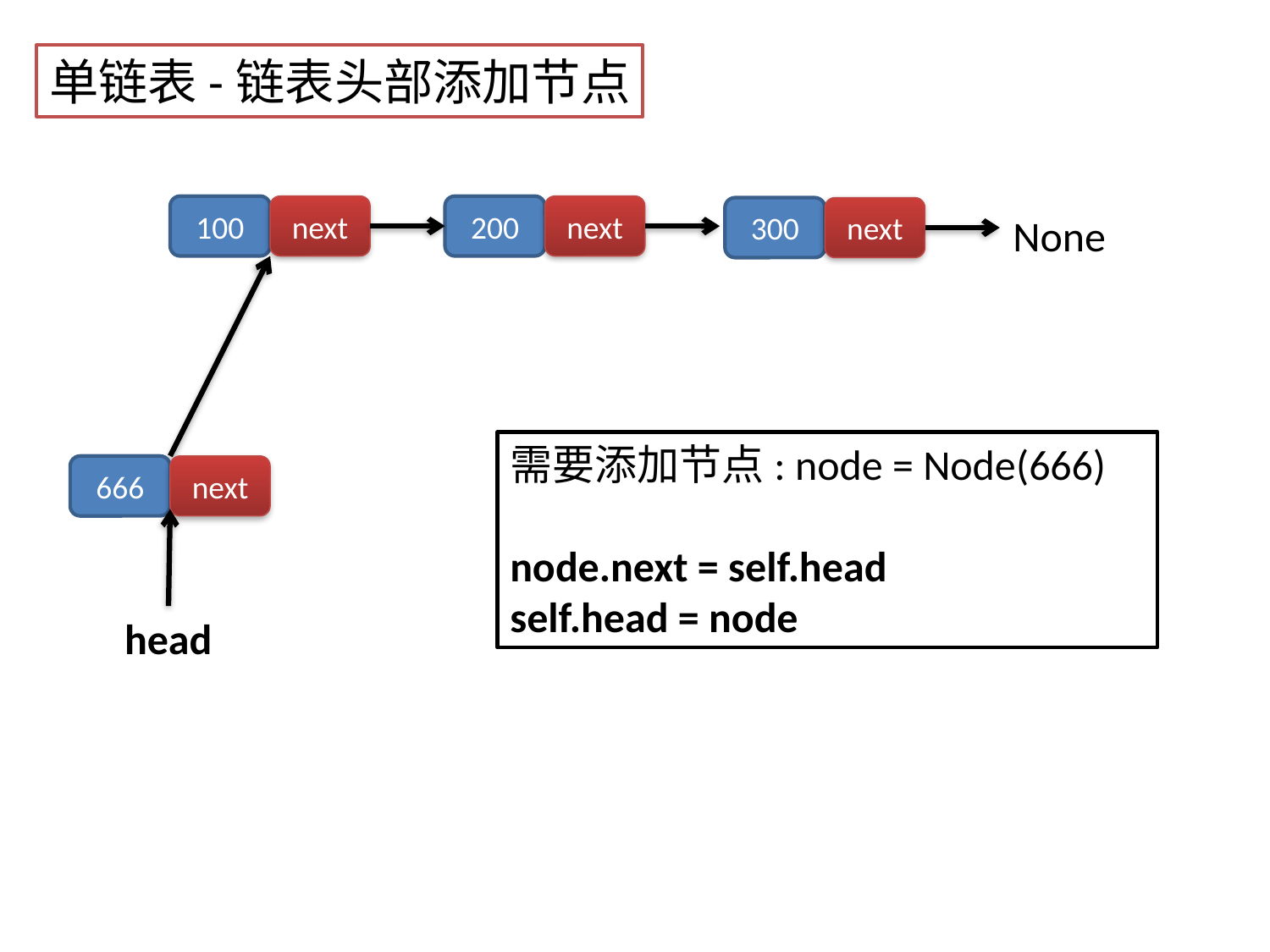

单链表-链表头部添加节点
100
next
200
next
300
next
None
需要添加节点: node = Node(666)

node.next = self.head
self.head = node
666
next
head